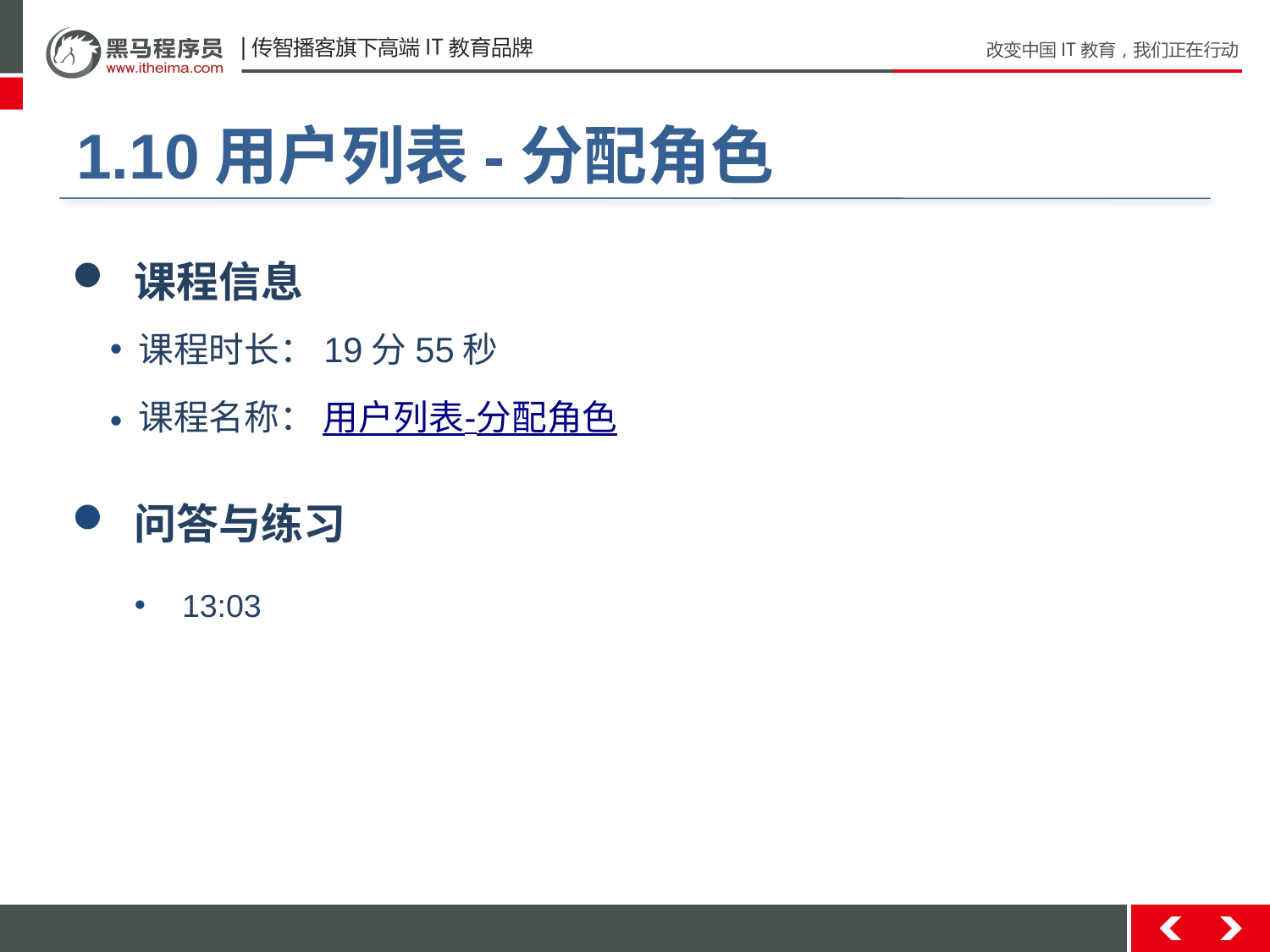

#
1.10用户列表-分配角色
 课程信息
 课程时长：19分55秒
 课程名称： 用户列表-分配角色
 问答与练习
13:03